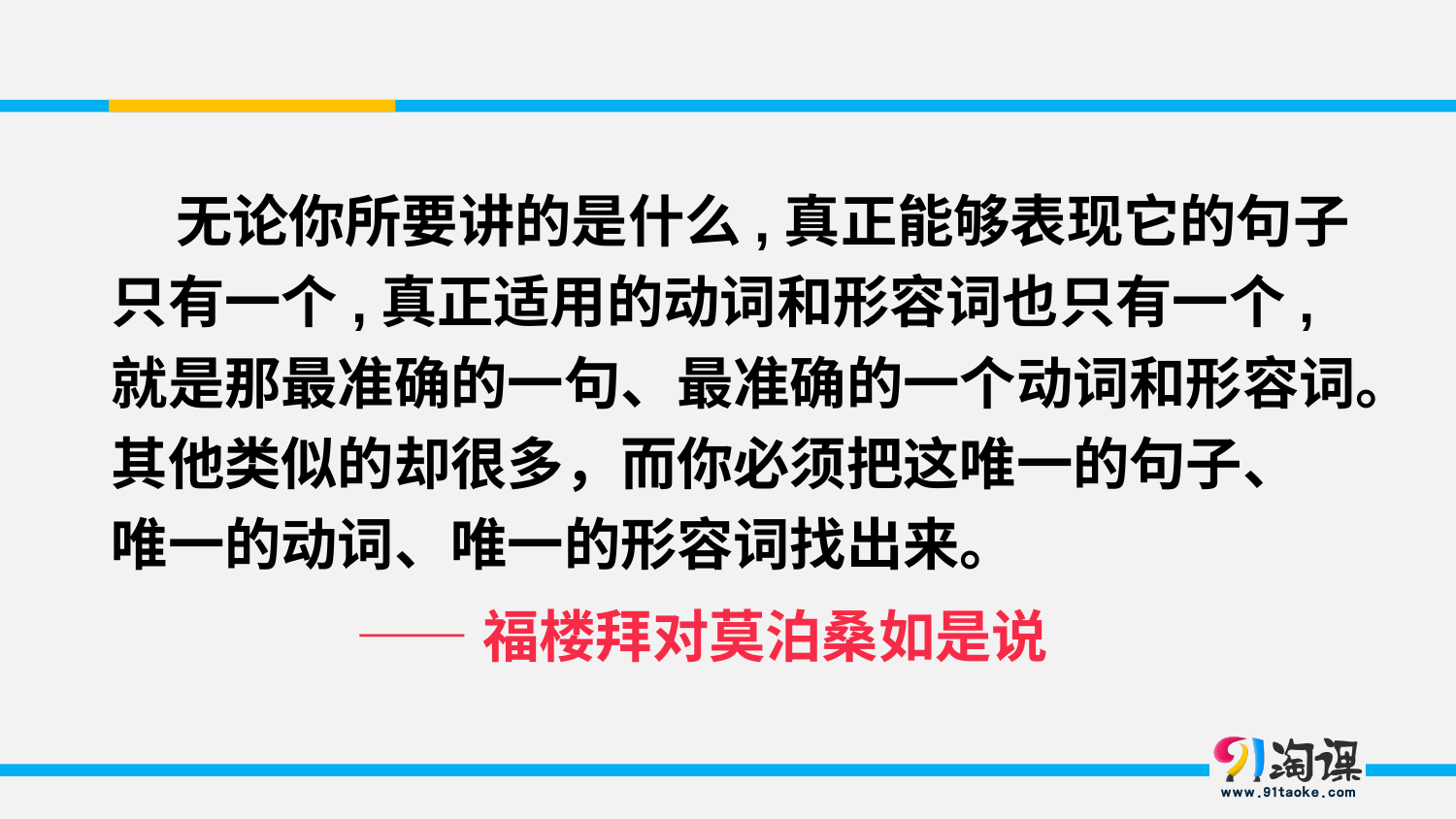

无论你所要讲的是什么,真正能够表现它的句子只有一个,真正适用的动词和形容词也只有一个,就是那最准确的一句、最准确的一个动词和形容词。其他类似的却很多，而你必须把这唯一的句子、 唯一的动词、唯一的形容词找出来。
                   ——福楼拜对莫泊桑如是说